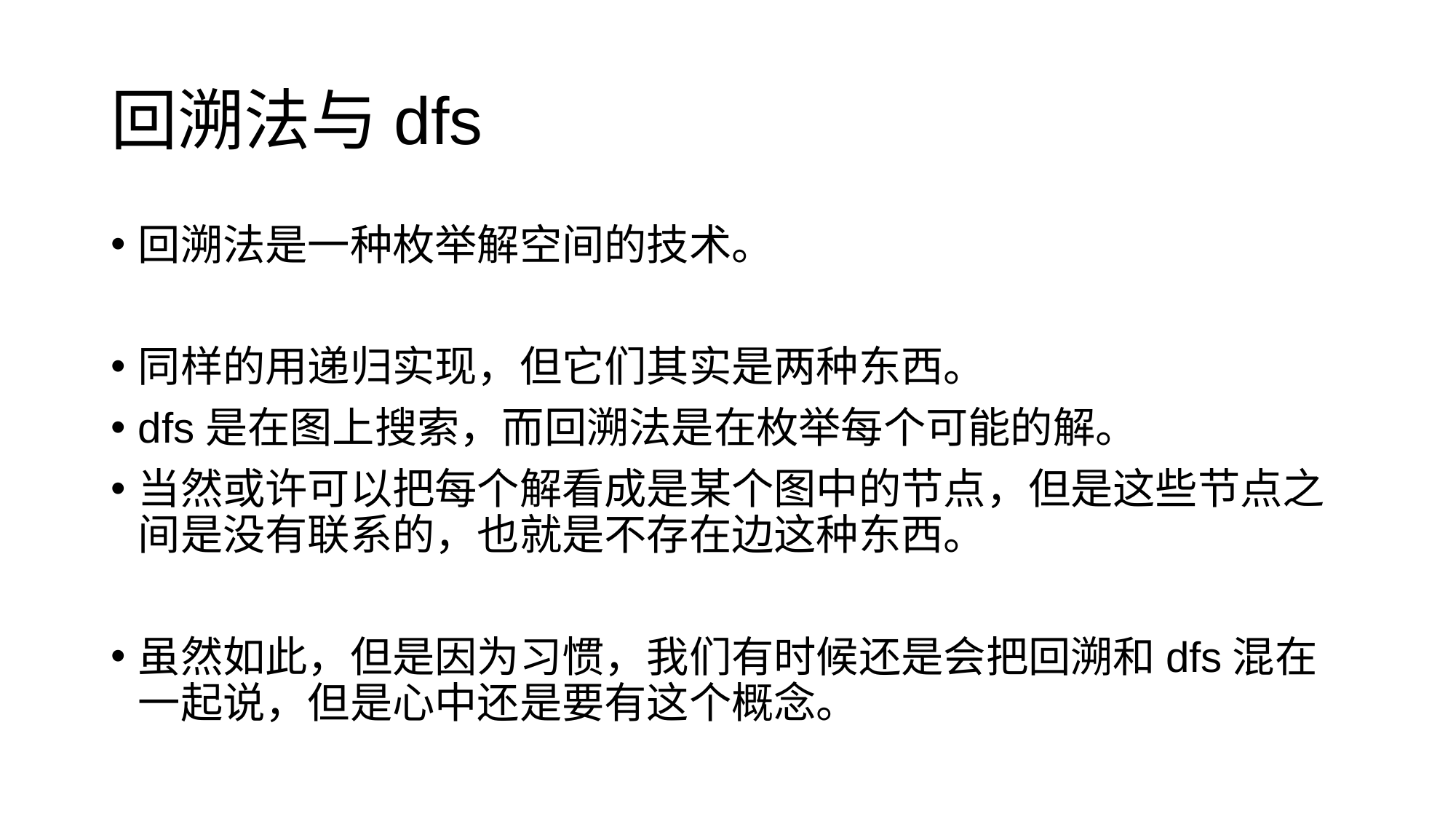

# 回溯法与dfs
回溯法是一种枚举解空间的技术。

同样的用递归实现，但它们其实是两种东西。
dfs是在图上搜索，而回溯法是在枚举每个可能的解。
当然或许可以把每个解看成是某个图中的节点，但是这些节点之间是没有联系的，也就是不存在边这种东西。

虽然如此，但是因为习惯，我们有时候还是会把回溯和dfs混在一起说，但是心中还是要有这个概念。